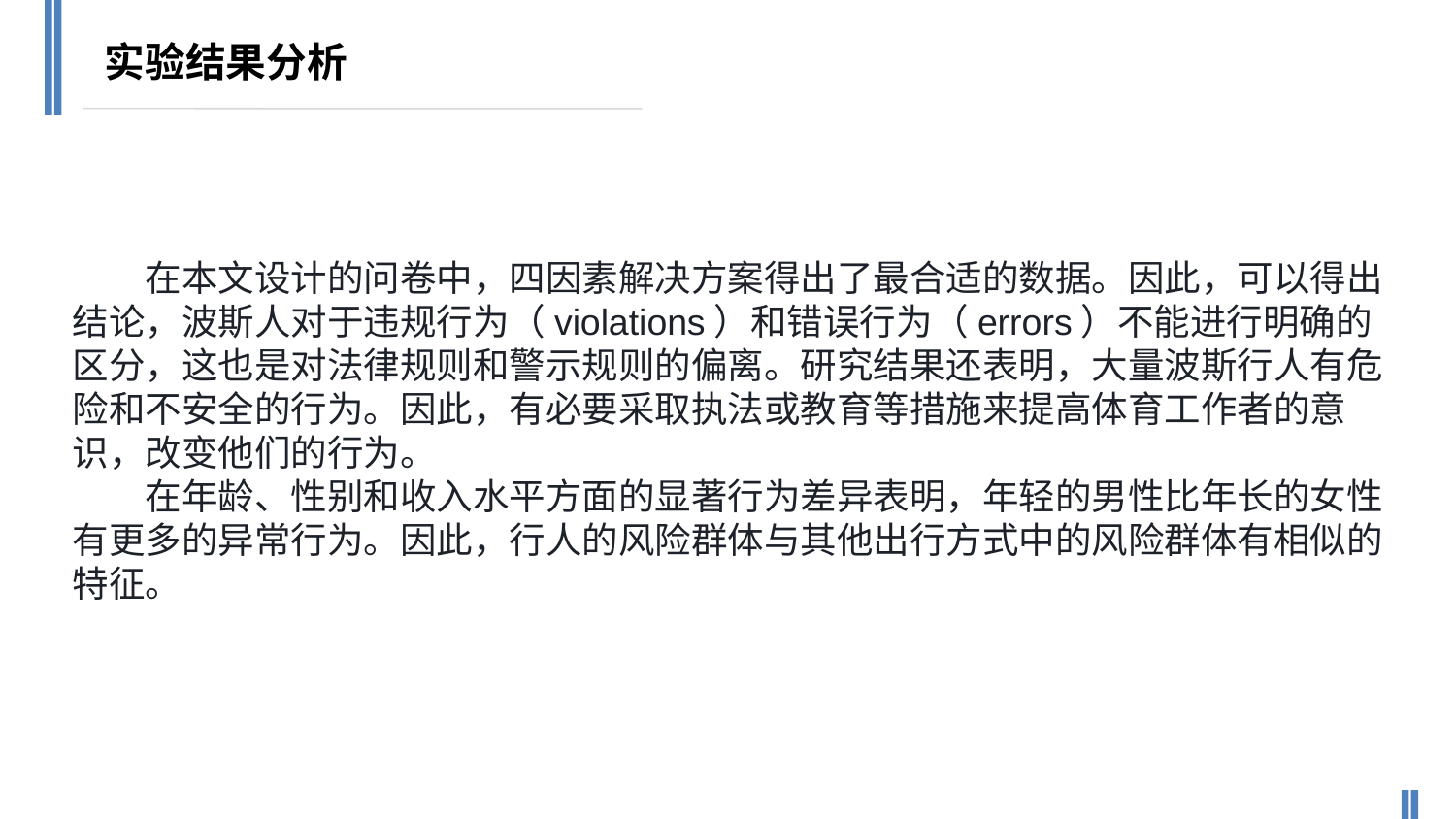

实验结果分析
在本文设计的问卷中，四因素解决方案得出了最合适的数据。因此，可以得出结论，波斯人对于违规行为（violations）和错误行为（errors）不能进行明确的区分，这也是对法律规则和警示规则的偏离。研究结果还表明，大量波斯行人有危险和不安全的行为。因此，有必要采取执法或教育等措施来提高体育工作者的意识，改变他们的行为。
在年龄、性别和收入水平方面的显著行为差异表明，年轻的男性比年长的女性有更多的异常行为。因此，行人的风险群体与其他出行方式中的风险群体有相似的特征。